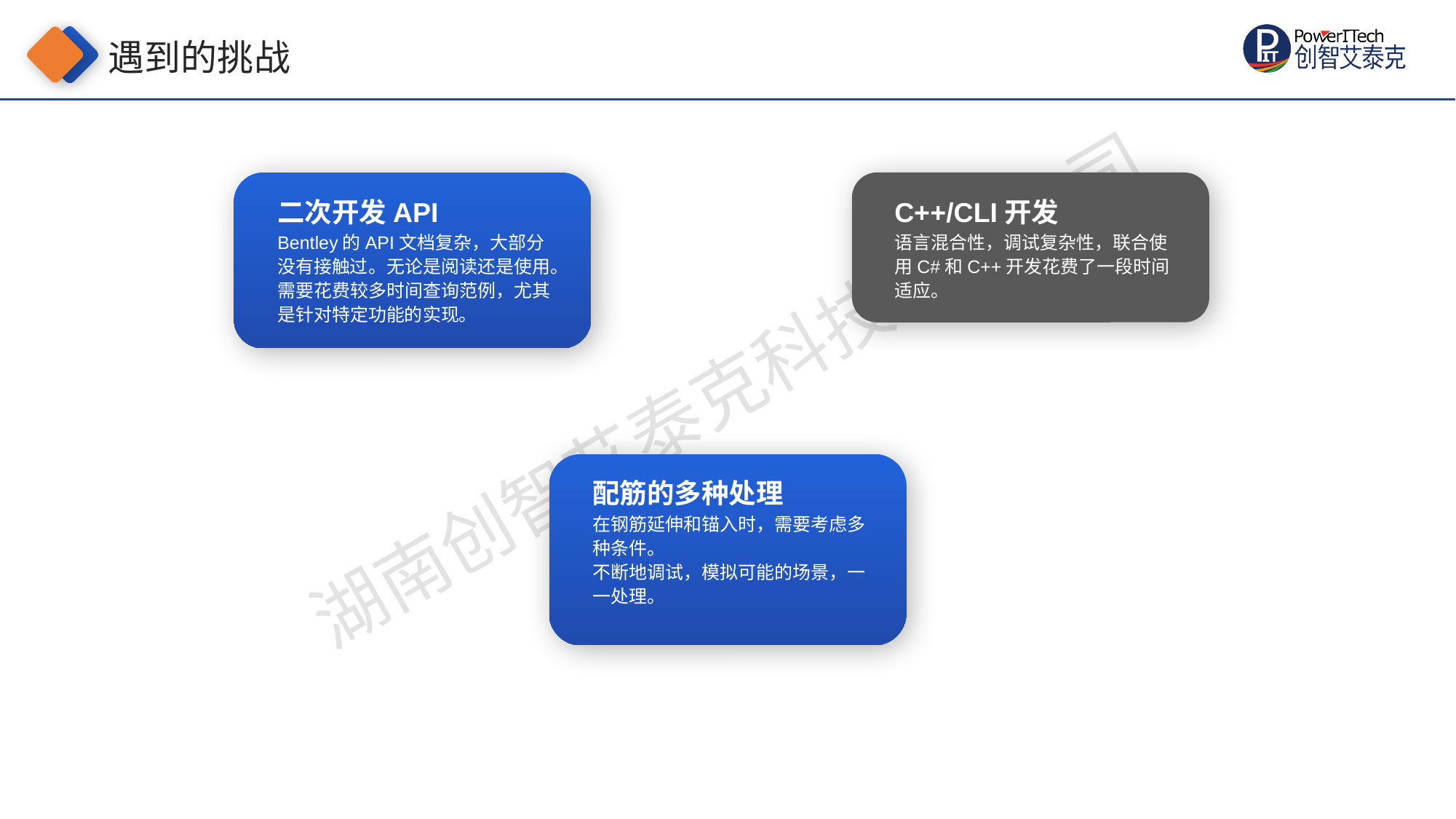

遇到的挑战

二次开发API
Bentley的API文档复杂，大部分没有接触过。无论是阅读还是使用。需要花费较多时间查询范例，尤其是针对特定功能的实现。
C++/CLI开发
语言混合性，调试复杂性，联合使用C#和C++开发花费了一段时间适应。

配筋的多种处理
在钢筋延伸和锚入时，需要考虑多种条件。
不断地调试，模拟可能的场景，一一处理。